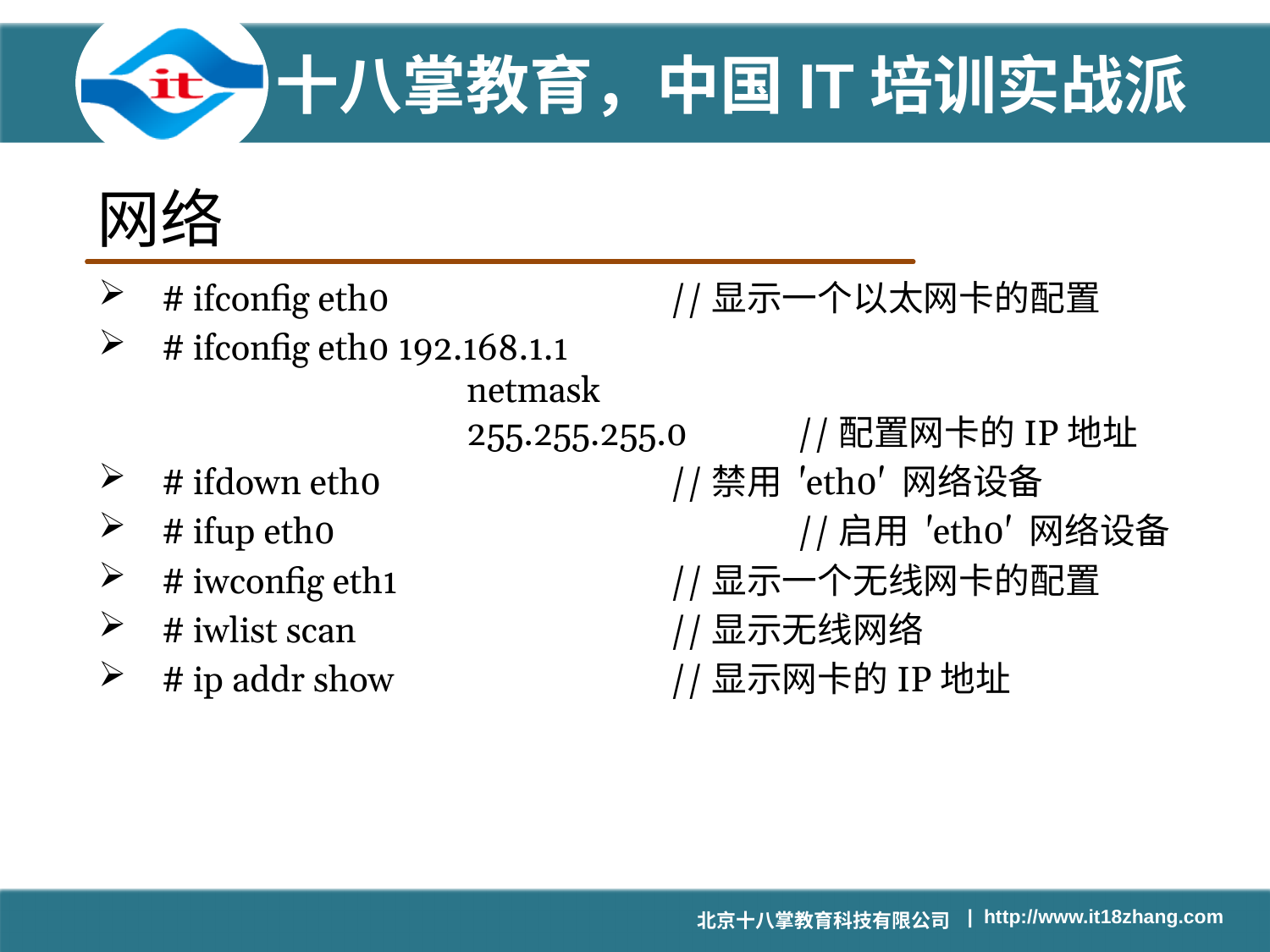

# 网络
# ifconfig eth0			//显示一个以太网卡的配置
# ifconfig eth0 192.168.1.1 netmask 255.255.255.0	//配置网卡的IP地址
# ifdown eth0			//禁用 'eth0' 网络设备
# ifup eth0				//启用 'eth0' 网络设备
# iwconfig eth1			//显示一个无线网卡的配置
# iwlist scan			//显示无线网络
# ip addr show			//显示网卡的IP地址